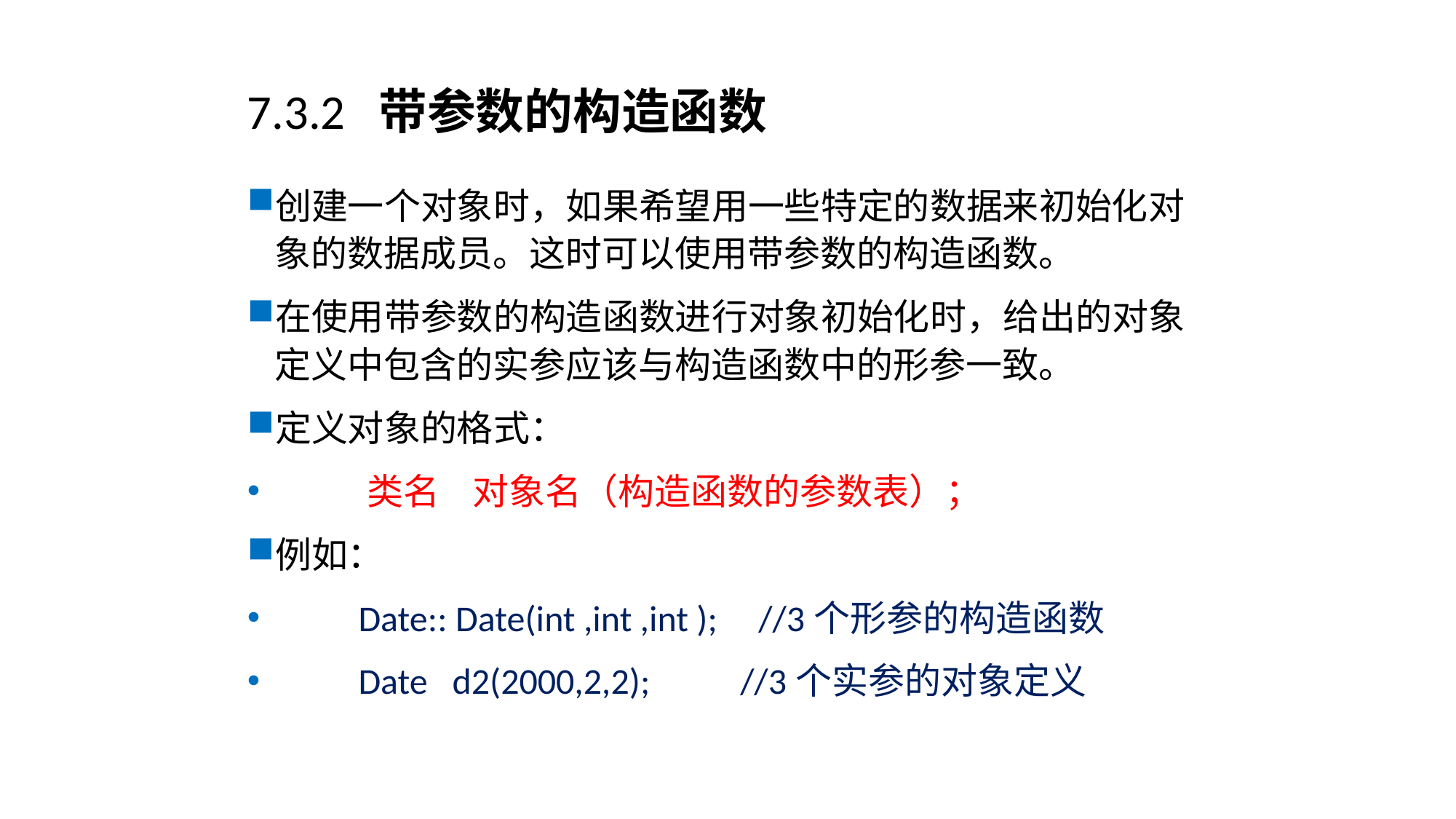

# 7.3.2  带参数的构造函数
创建一个对象时，如果希望用一些特定的数据来初始化对象的数据成员。这时可以使用带参数的构造函数。
在使用带参数的构造函数进行对象初始化时，给出的对象定义中包含的实参应该与构造函数中的形参一致。
定义对象的格式：
            类名    对象名（构造函数的参数表）；
例如：
            Date:: Date(int ,int ,int );     //3个形参的构造函数
            Date   d2(2000,2,2);           //3个实参的对象定义